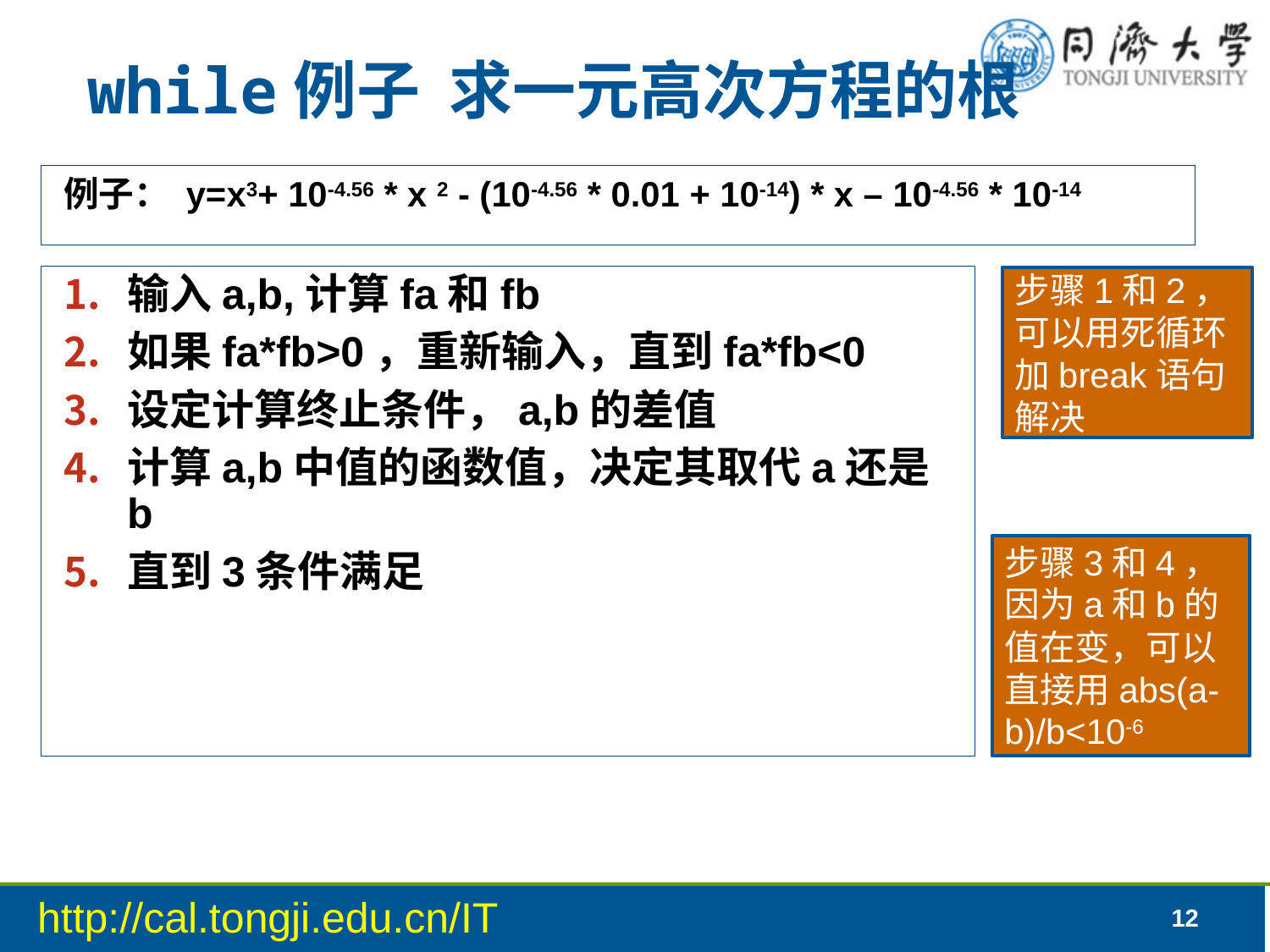

while例子  求一元高次方程的根
例子： y=x3+ 10-4.56 * x 2 - (10-4.56 * 0.01 + 10-14) * x – 10-4.56 * 10-14
输入a,b,计算fa和fb
如果fa*fb>0，重新输入，直到fa*fb<0
设定计算终止条件，a,b的差值
计算a,b中值的函数值，决定其取代a还是b
直到3条件满足

步骤1和2，可以用死循环加break语句解决
步骤3和4，因为a和b的值在变，可以直接用abs(a-b)/b<10-6